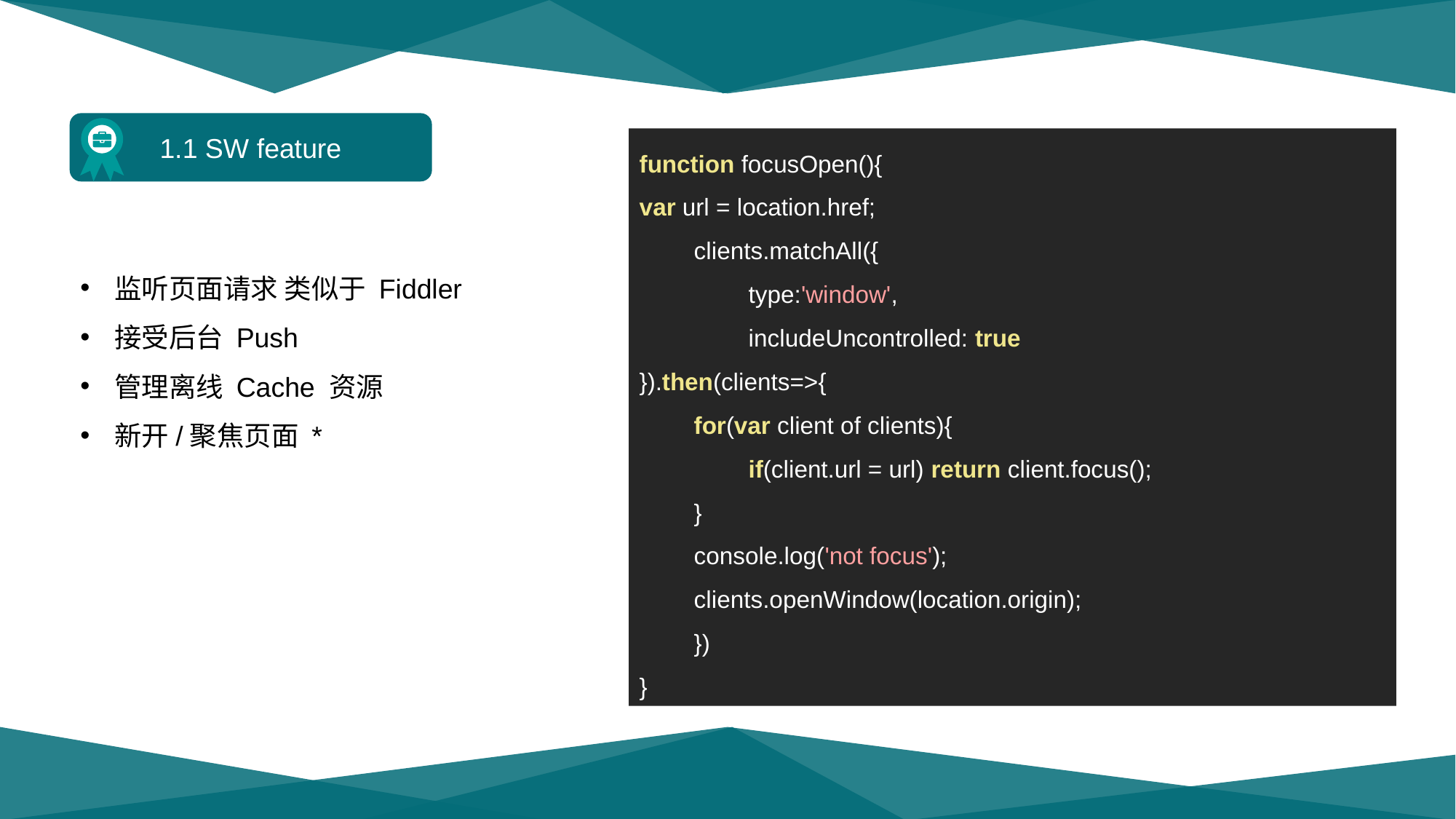

1.1 SW feature

function focusOpen(){
var url = location.href;
clients.matchAll({
type:'window',
includeUncontrolled: true
}).then(clients=>{
for(var client of clients){
if(client.url = url) return client.focus();
}
console.log('not focus');
clients.openWindow(location.origin);
})
}
监听页面请求 类似于 Fiddler
接受后台 Push
管理离线 Cache 资源
新开/聚焦页面 *